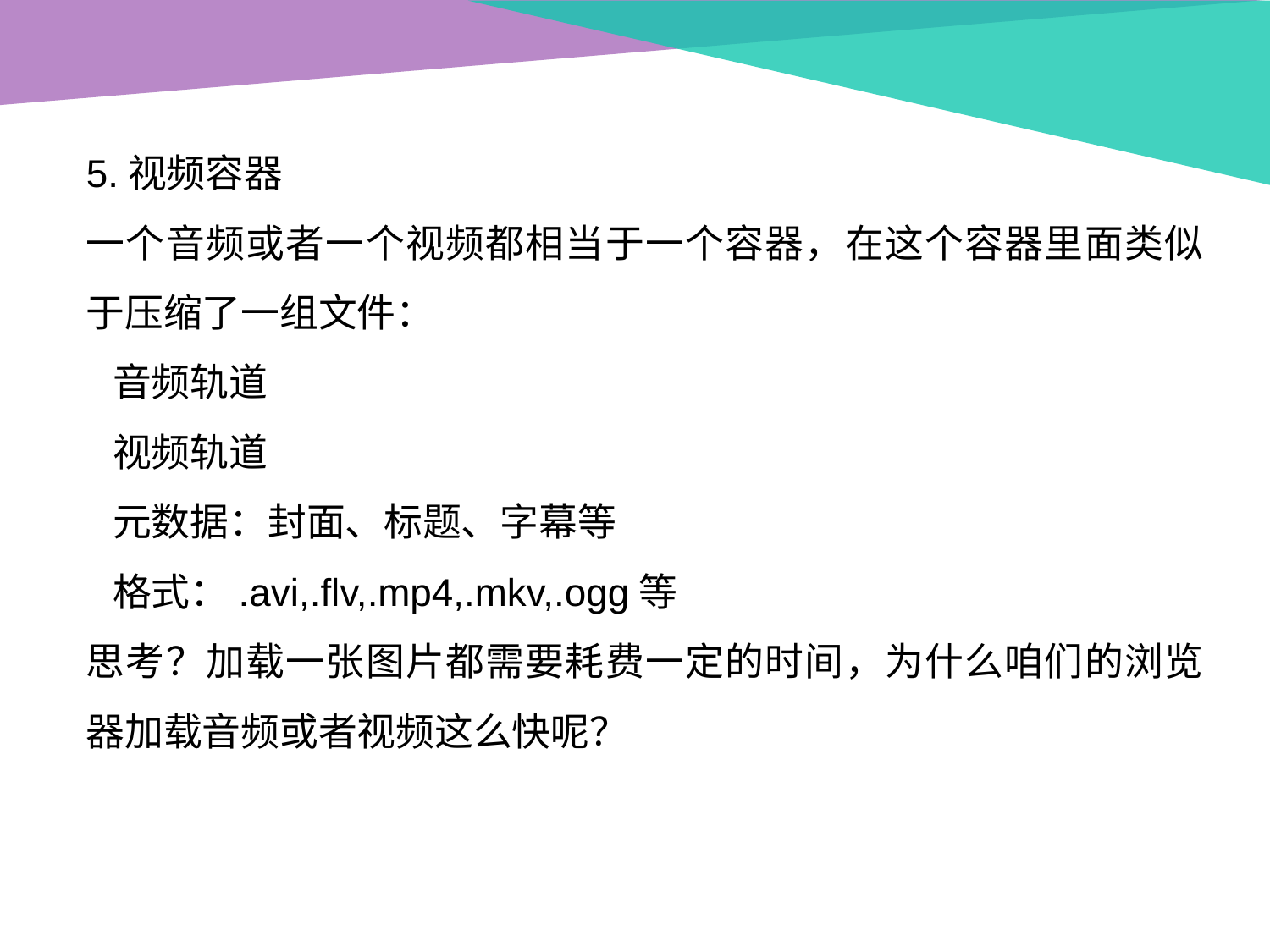

5.视频容器
一个音频或者一个视频都相当于一个容器，在这个容器里面类似于压缩了一组文件：
  音频轨道
  视频轨道
  元数据：封面、标题、字幕等
  格式：.avi,.flv,.mp4,.mkv,.ogg等
思考？加载一张图片都需要耗费一定的时间，为什么咱们的浏览器加载音频或者视频这么快呢？